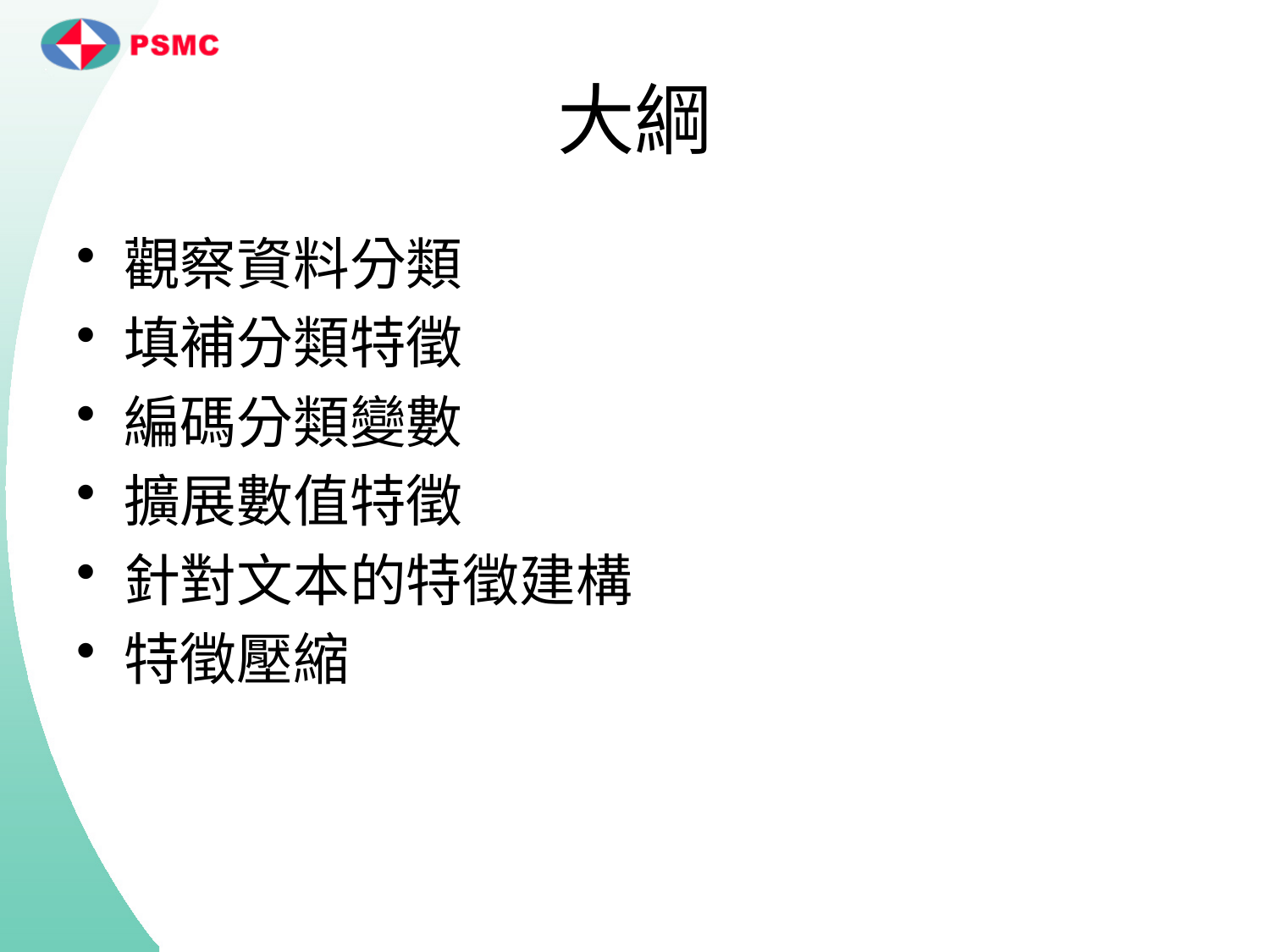

# 大綱
觀察資料分類
填補分類特徵
編碼分類變數
擴展數值特徵
針對文本的特徵建構
特徵壓縮